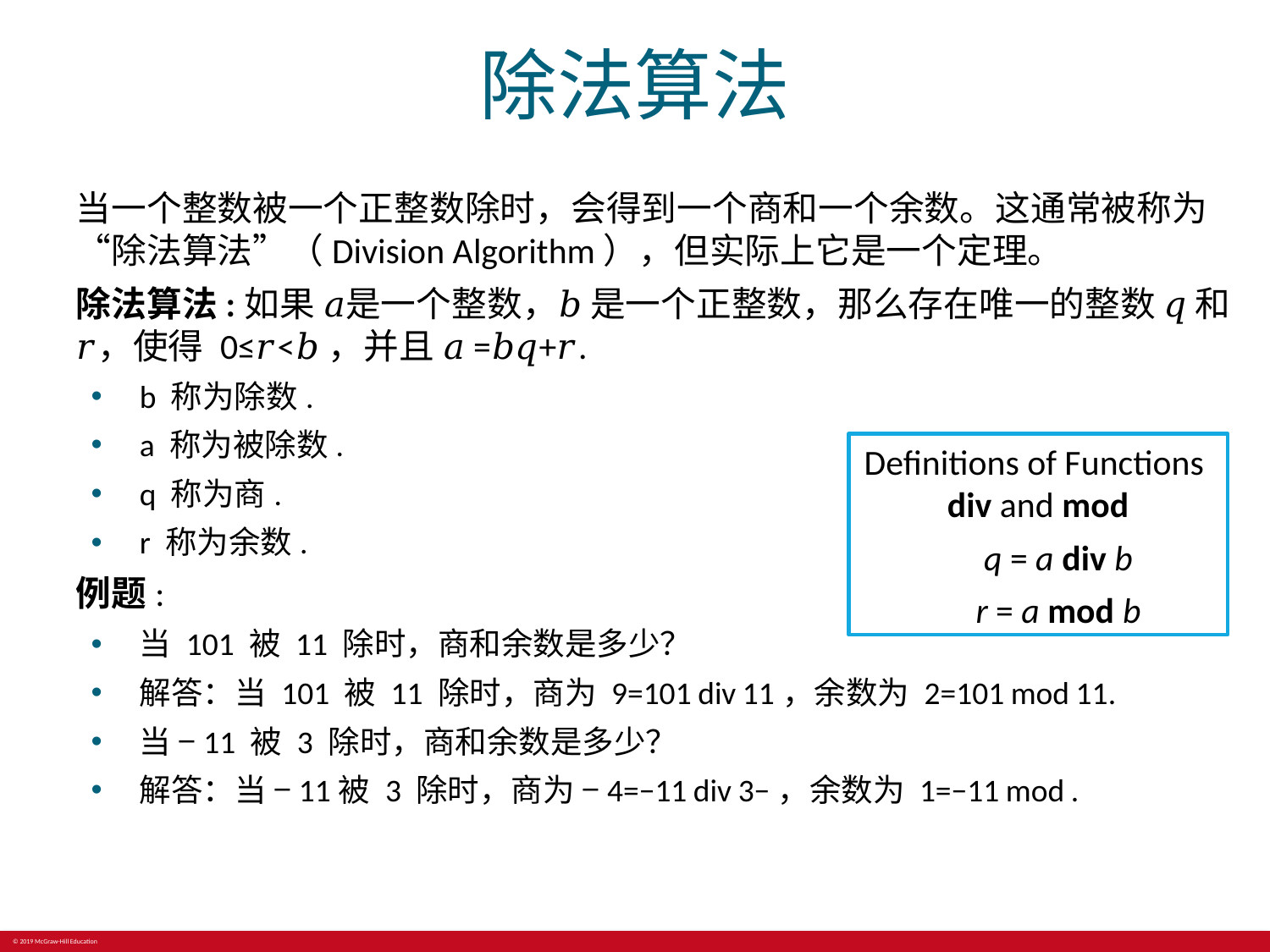

# 除法算法
当一个整数被一个正整数除时，会得到一个商和一个余数。这通常被称为“除法算法”（Division Algorithm），但实际上它是一个定理。
除法算法:如果 𝑎是一个整数，𝑏 是一个正整数，那么存在唯一的整数 𝑞 和 𝑟，使得 0≤𝑟<𝑏，并且 𝑎=𝑏𝑞+𝑟.
b 称为除数.
a 称为被除数.
q 称为商.
r 称为余数.
例题:
当 101 被 11 除时，商和余数是多少？
解答：当 101 被 11 除时，商为 9=101 div 11，余数为 2=101 mod 11.
当 −11 被 3 除时，商和余数是多少？
解答：当 −11被 3 除时，商为 −4=−11 div 3−，余数为 1=−11 mod .
Definitions of Functions  div and mod
     q = a div b
     r = a mod b